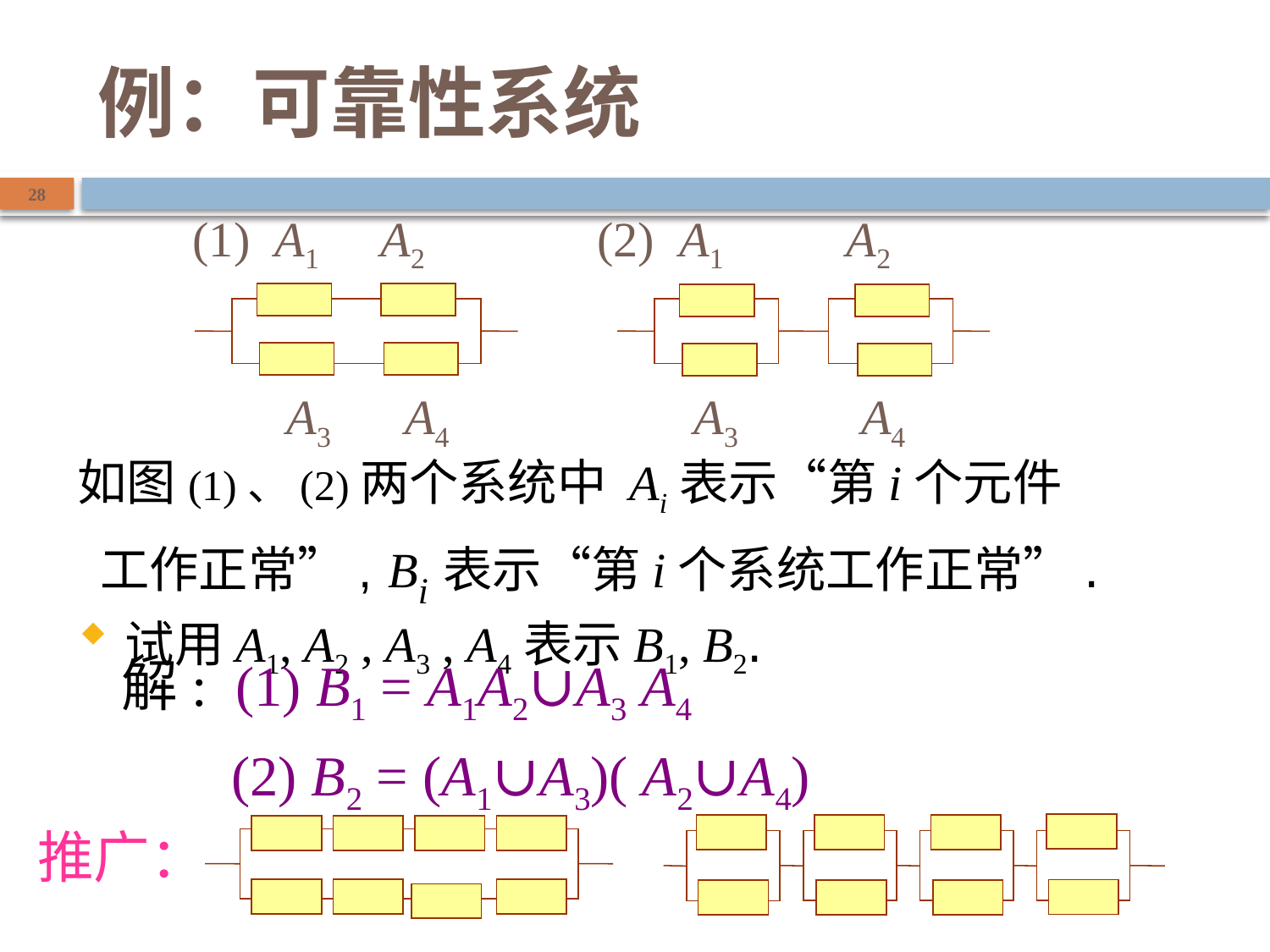

# 例：可靠性系统
28
           (1)  A1     A2              (2)  A1          A2

A3      A4                    A3          A4
如图(1)、(2)两个系统中 Ai表示“第i个元件
 工作正常”, Bi表示“第i个系统工作正常”.
试用A1, A2 , A3 , A4表示B1, B2.

解:  (1) B1 = A1A2∪A3 A4

(2) B2 = (A1∪A3)( A2∪A4)

推广：